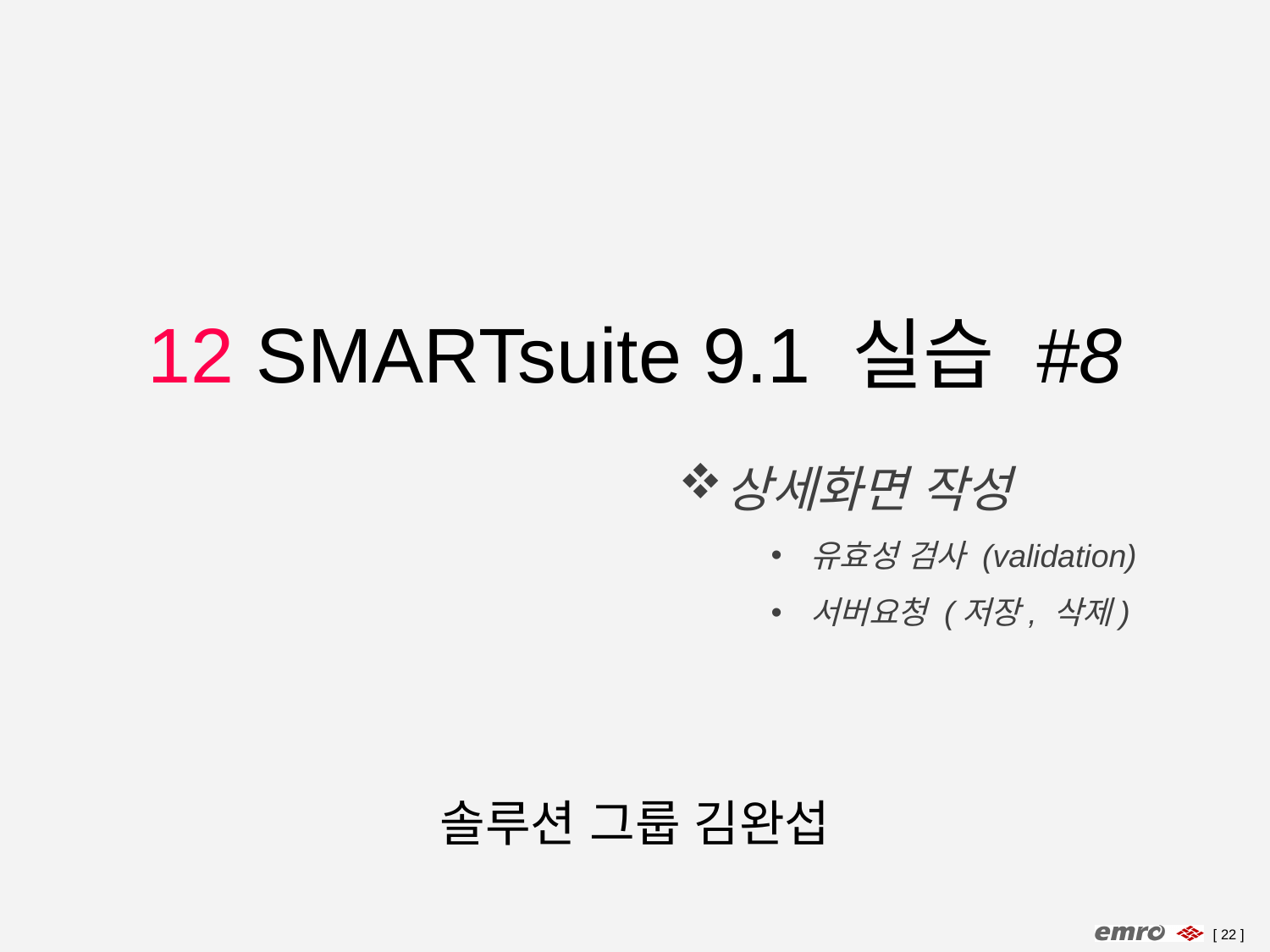

12 SMARTsuite 9.1 실습 #8
상세화면 작성
유효성 검사 (validation)
서버요청 (저장, 삭제)
솔루션 그룹 김완섭